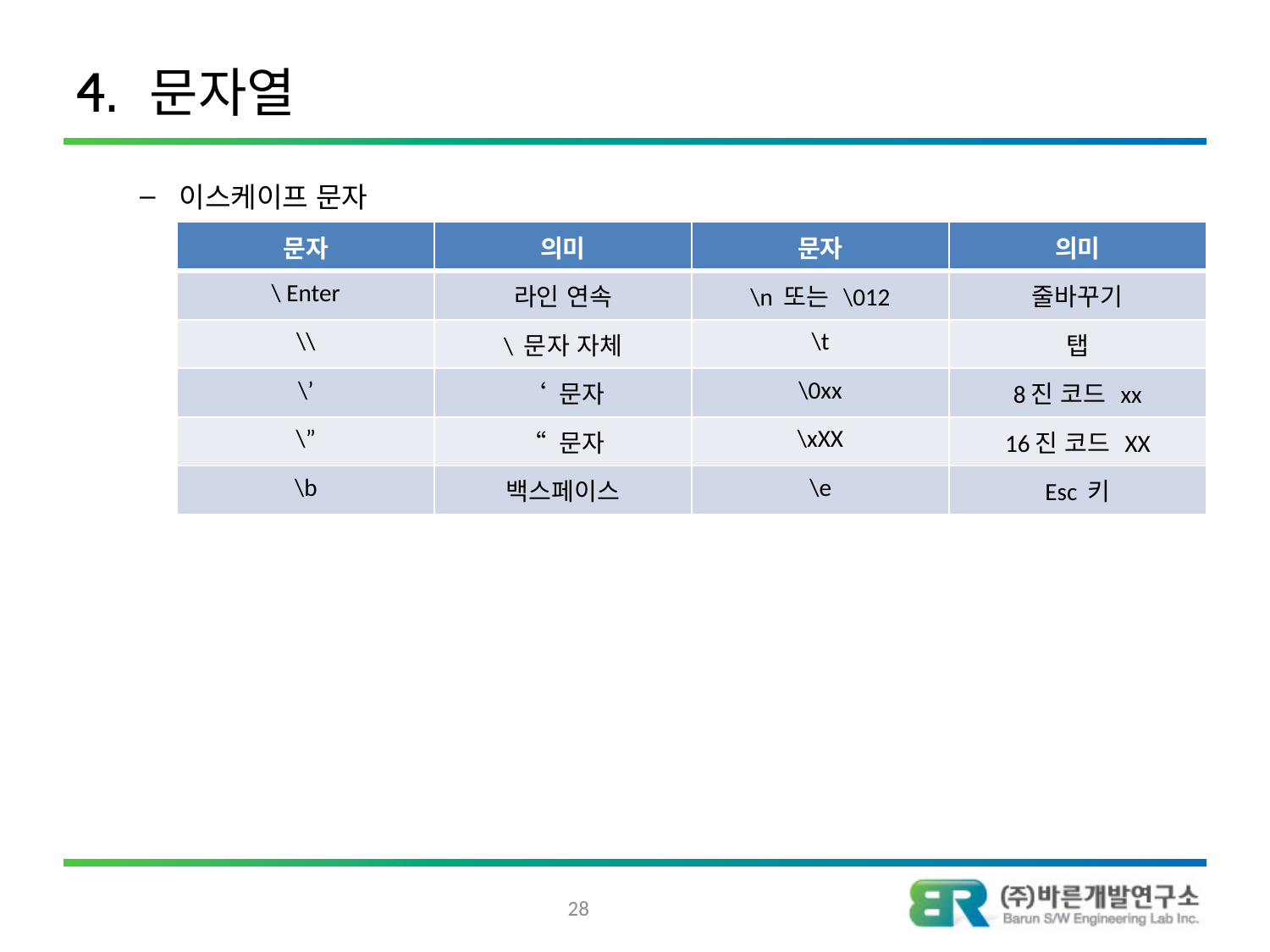

# 4. 문자열
이스케이프 문자
| 문자 | 의미 | 문자 | 의미 |
| --- | --- | --- | --- |
| \ Enter | 라인 연속 | \n 또는 \012 | 줄바꾸기 |
| \\ | \ 문자 자체 | \t | 탭 |
| \’ | ‘ 문자 | \0xx | 8진 코드 xx |
| \” | “ 문자 | \xXX | 16진 코드 XX |
| \b | 백스페이스 | \e | Esc 키 |
28